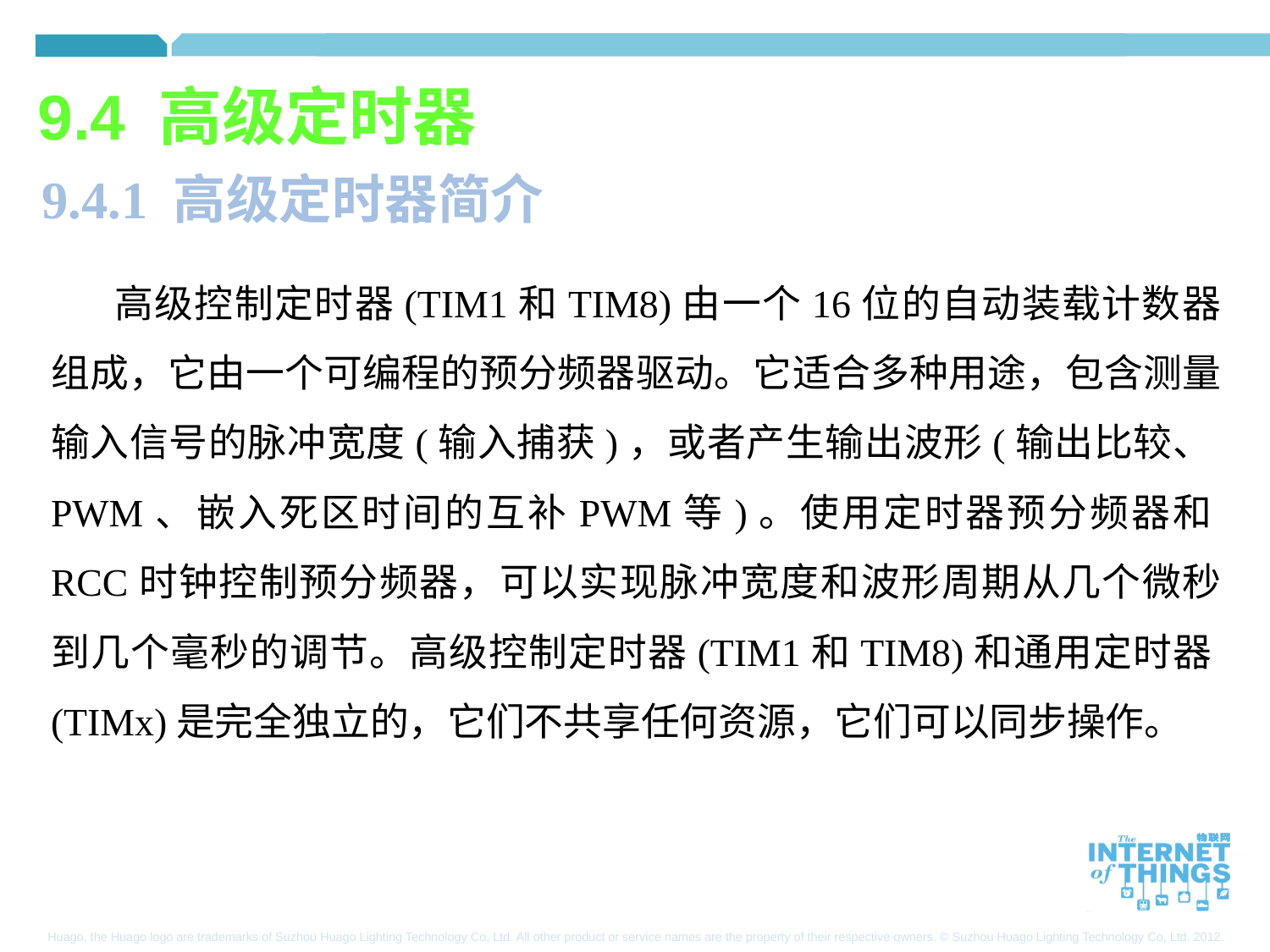

9.4 高级定时器
9.4.1 高级定时器简介
高级控制定时器(TIM1和TIM8)由一个16位的自动装载计数器组成，它由一个可编程的预分频器驱动。它适合多种用途，包含测量输入信号的脉冲宽度(输入捕获)，或者产生输出波形(输出比较、PWM、嵌入死区时间的互补PWM等)。使用定时器预分频器和RCC时钟控制预分频器，可以实现脉冲宽度和波形周期从几个微秒到几个毫秒的调节。高级控制定时器(TIM1和TIM8)和通用定时器(TIMx)是完全独立的，它们不共享任何资源，它们可以同步操作。